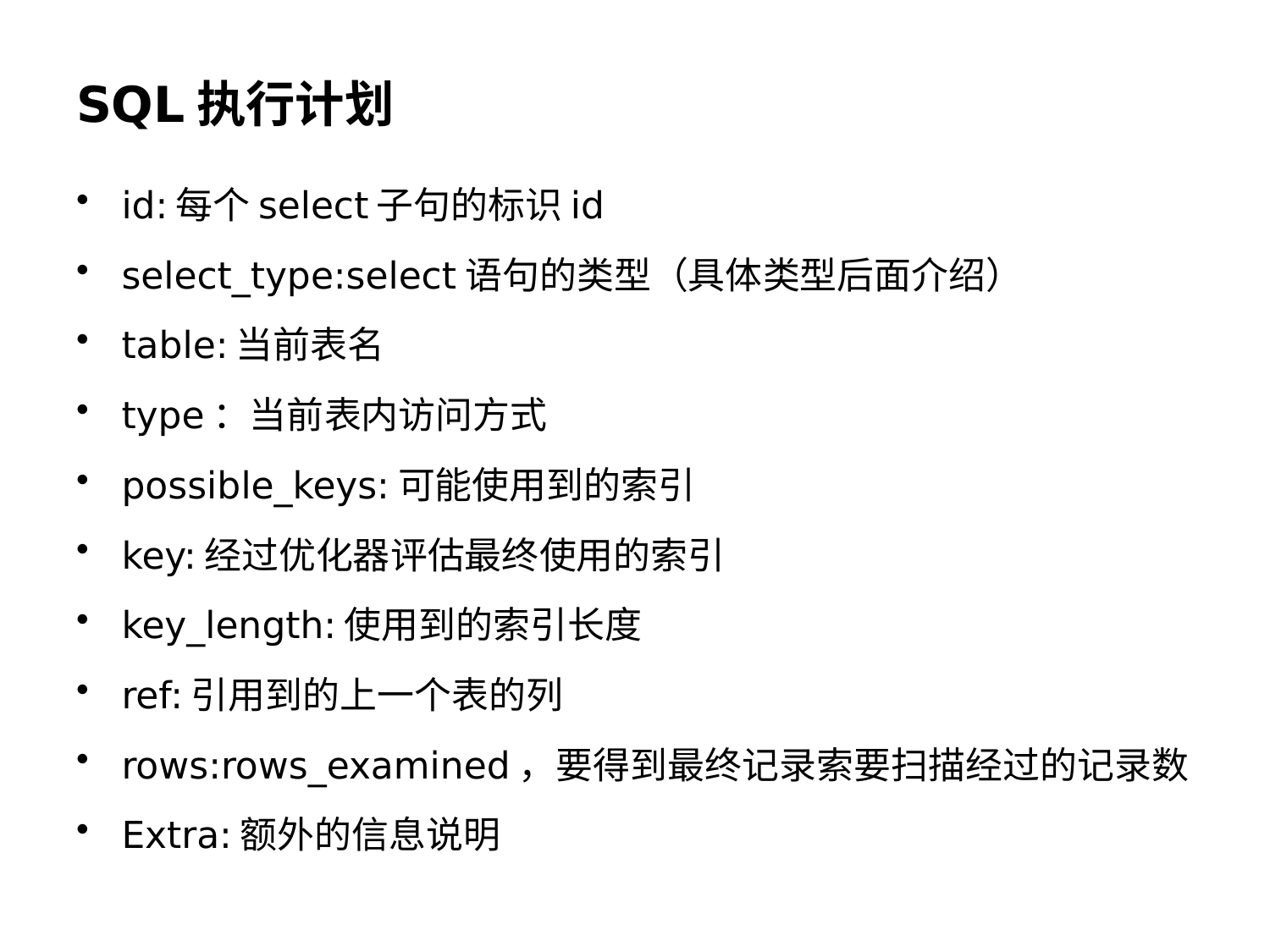

# SQL执行计划
id:每个select子句的标识id
select_type:select语句的类型（具体类型后面介绍）
table:当前表名
type：当前表内访问方式
possible_keys:可能使用到的索引
key:经过优化器评估最终使用的索引
key_length:使用到的索引长度
ref:引用到的上一个表的列
rows:rows_examined，要得到最终记录索要扫描经过的记录数
Extra:额外的信息说明